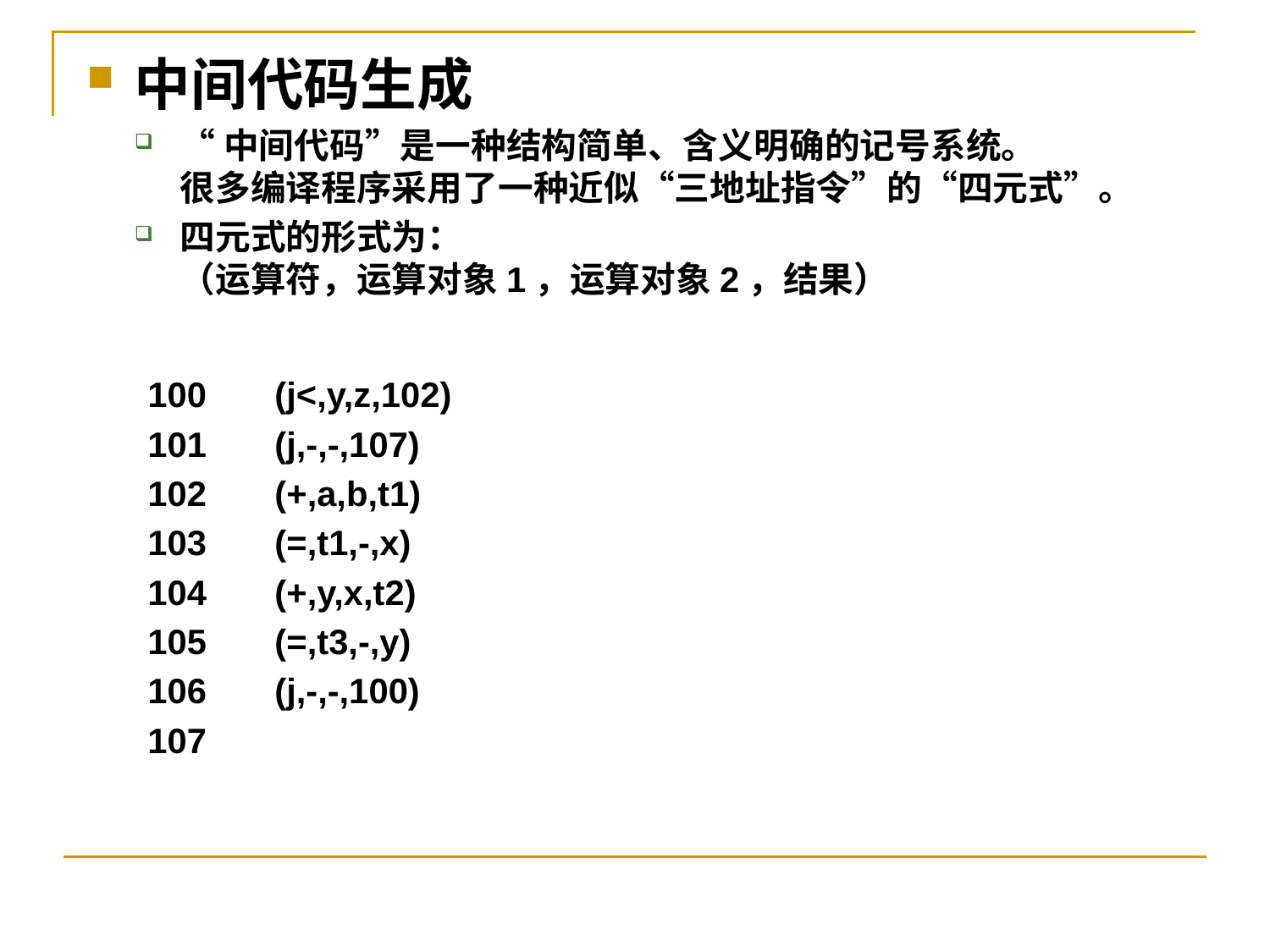

中间代码生成
“中间代码”是一种结构简单、含义明确的记号系统。
很多编译程序采用了一种近似“三地址指令”的“四元式”。
四元式的形式为：
（运算符，运算对象1，运算对象2，结果）
100	(j<,y,z,102)
101	(j,-,-,107)
102	(+,a,b,t1)
103	(=,t1,-,x)
104	(+,y,x,t2)
105	(=,t3,-,y)
106	(j,-,-,100)
107